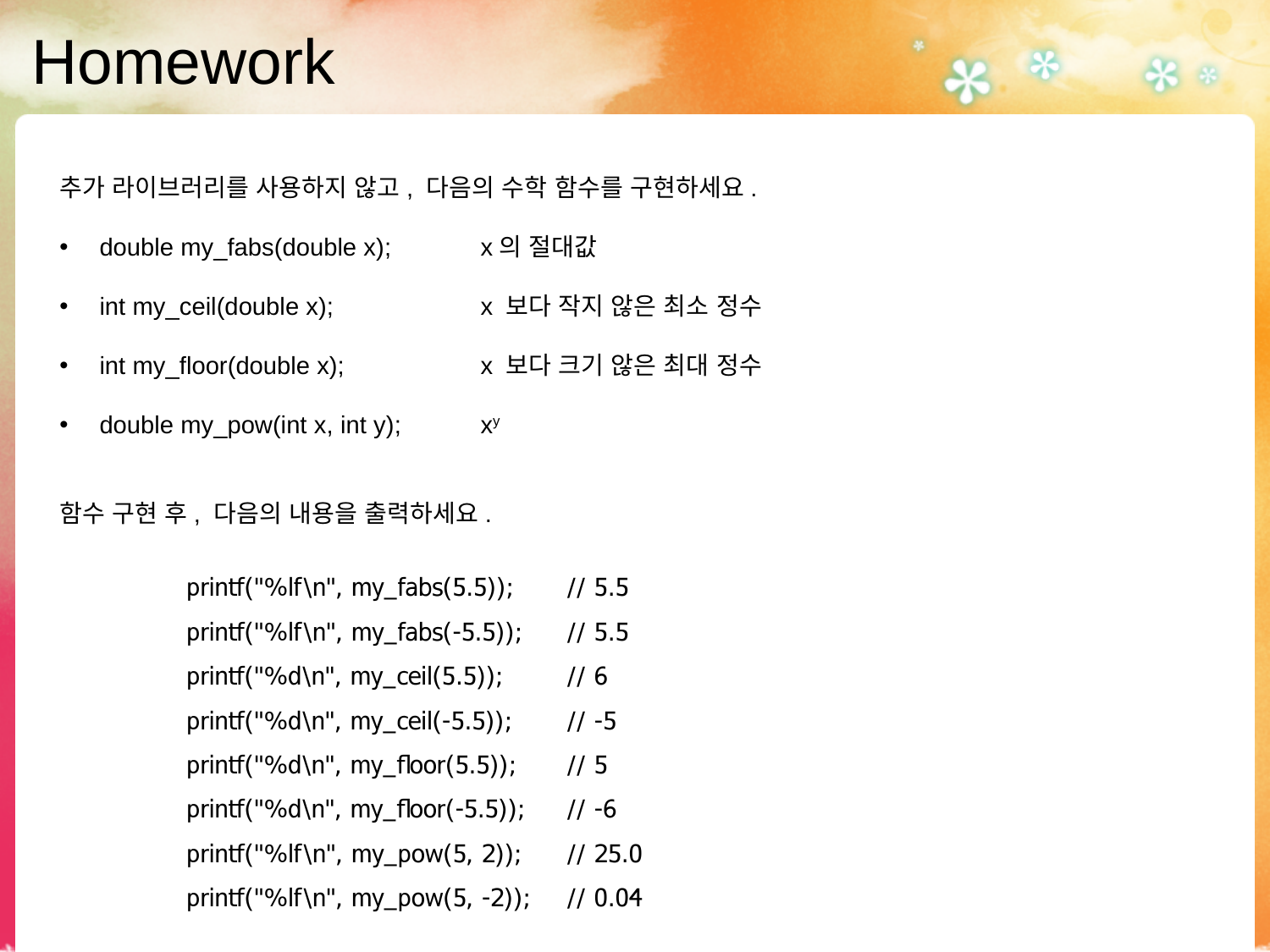

# Homework
추가 라이브러리를 사용하지 않고, 다음의 수학 함수를 구현하세요.

double my_fabs(double x); 	x의 절대값

int my_ceil(double x); 		x 보다 작지 않은 최소 정수

int my_floor(double x); 		x 보다 크기 않은 최대 정수

double my_pow(int x, int y); 	xy

함수 구현 후, 다음의 내용을 출력하세요.

	printf("%lf\n", my_fabs(5.5));   	// 5.5
	printf("%lf\n", my_fabs(-5.5)); 	// 5.5
	printf("%d\n", my_ceil(5.5)); 	// 6
	printf("%d\n", my_ceil(-5.5)); 	// -5
	printf("%d\n", my_floor(5.5)); 	// 5
	printf("%d\n", my_floor(-5.5)); 	// -6
	printf("%lf\n", my_pow(5, 2));	// 25.0
	printf("%lf\n", my_pow(5, -2)); 	// 0.04